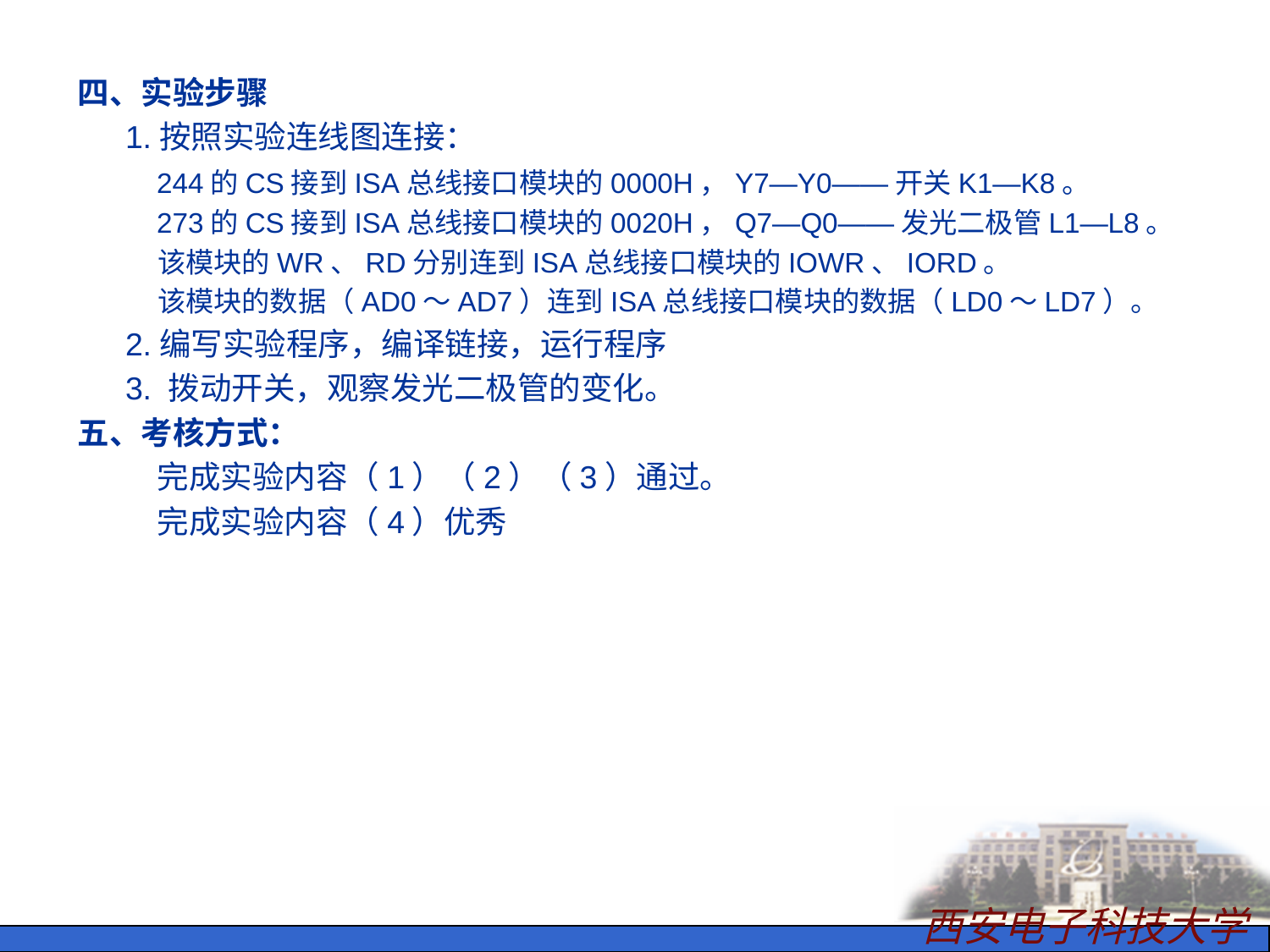

四、实验步骤
	1.按照实验连线图连接：
	    244的CS接到ISA总线接口模块的0000H，Y7—Y0——开关K1—K8。
	    273的CS接到ISA总线接口模块的0020H，Q7—Q0——发光二极管L1—L8。
	    该模块的WR、RD分别连到ISA总线接口模块的IOWR、IORD。
	    该模块的数据（AD0～AD7）连到ISA总线接口模块的数据（LD0～LD7）。
	2.编写实验程序，编译链接，运行程序
	3. 拨动开关，观察发光二极管的变化。
五、考核方式：
          完成实验内容（1）（2）（3）通过。
          完成实验内容（4）优秀